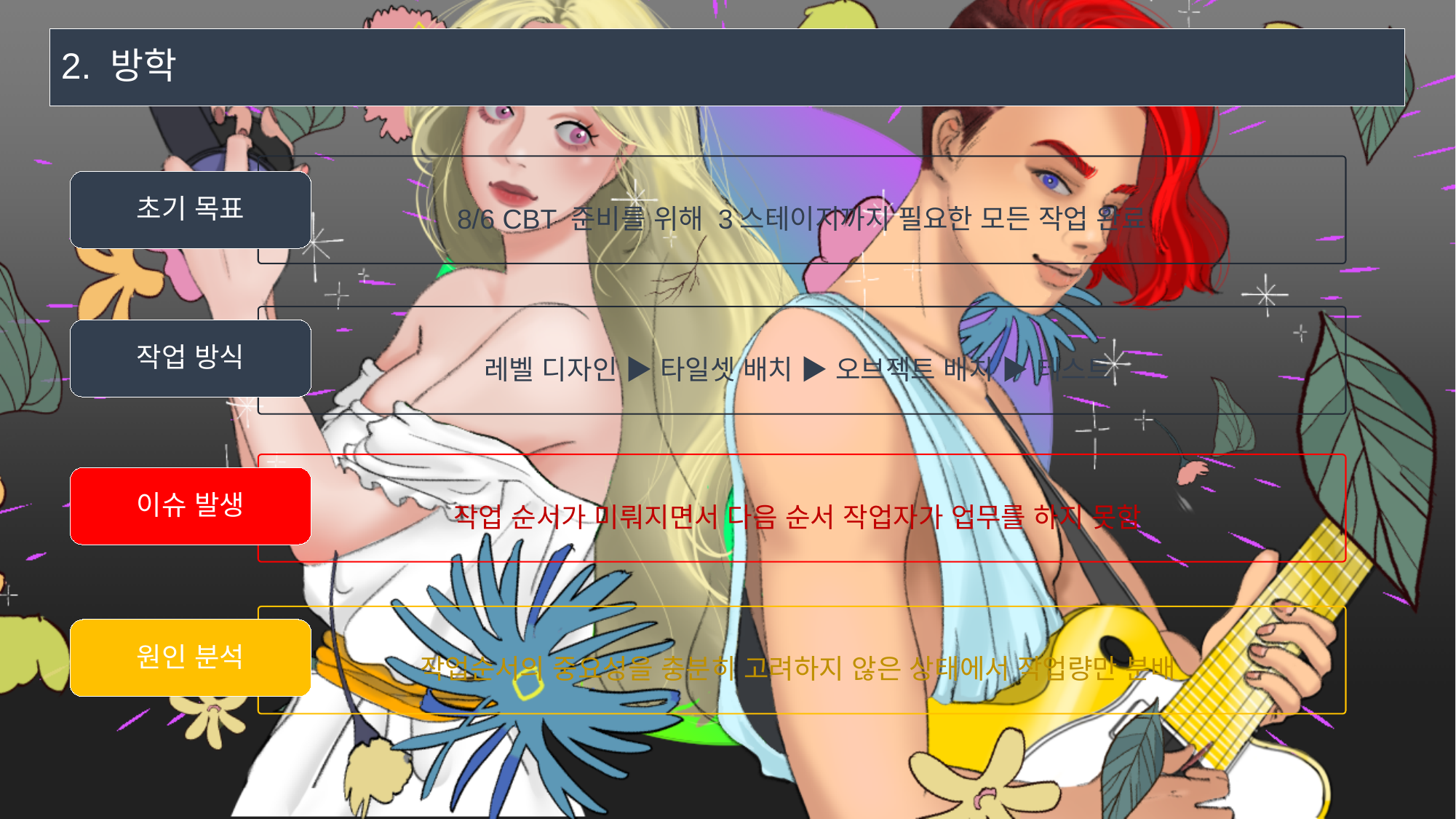

# 2. 방학

8/6 CBT 준비를 위해 3스테이지까지 필요한 모든 작업 완료
초기 목표
레벨 디자인 ▶ 타일셋 배치 ▶ 오브젝트 배치 ▶ 테스트
작업 방식
작업 순서가 미뤄지면서 다음 순서 작업자가 업무를 하지 못함
이슈 발생
작업순서의 중요성을 충분히 고려하지 않은 상태에서 작업량만 분배
원인 분석